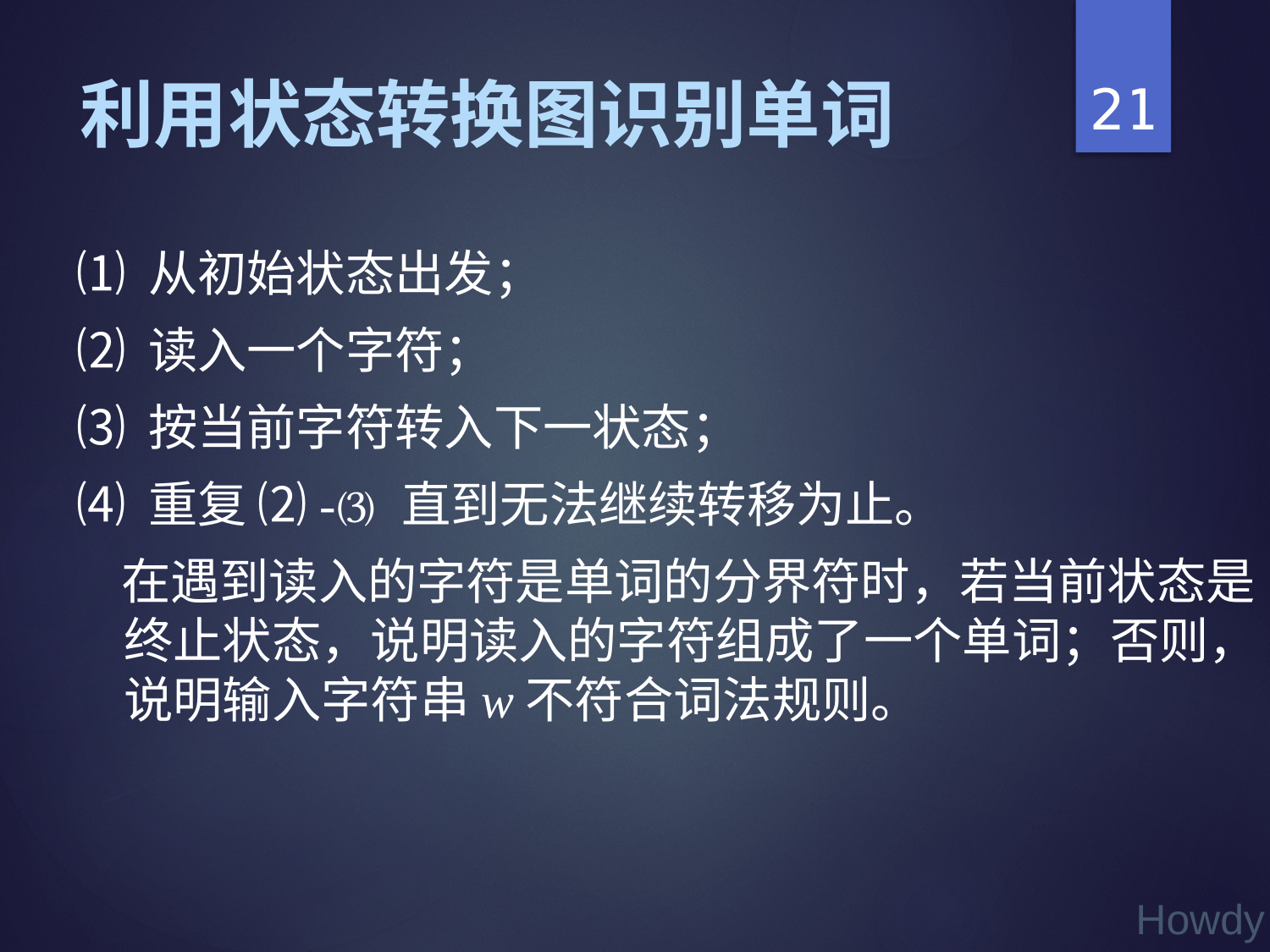

21
利用状态转换图识别单词
⑴ 从初始状态出发；
⑵ 读入一个字符；
⑶ 按当前字符转入下一状态；
⑷ 重复 ⑵-⑶ 直到无法继续转移为止。
   在遇到读入的字符是单词的分界符时，若当前状态是终止状态，说明读入的字符组成了一个单词；否则，说明输入字符串w不符合词法规则。